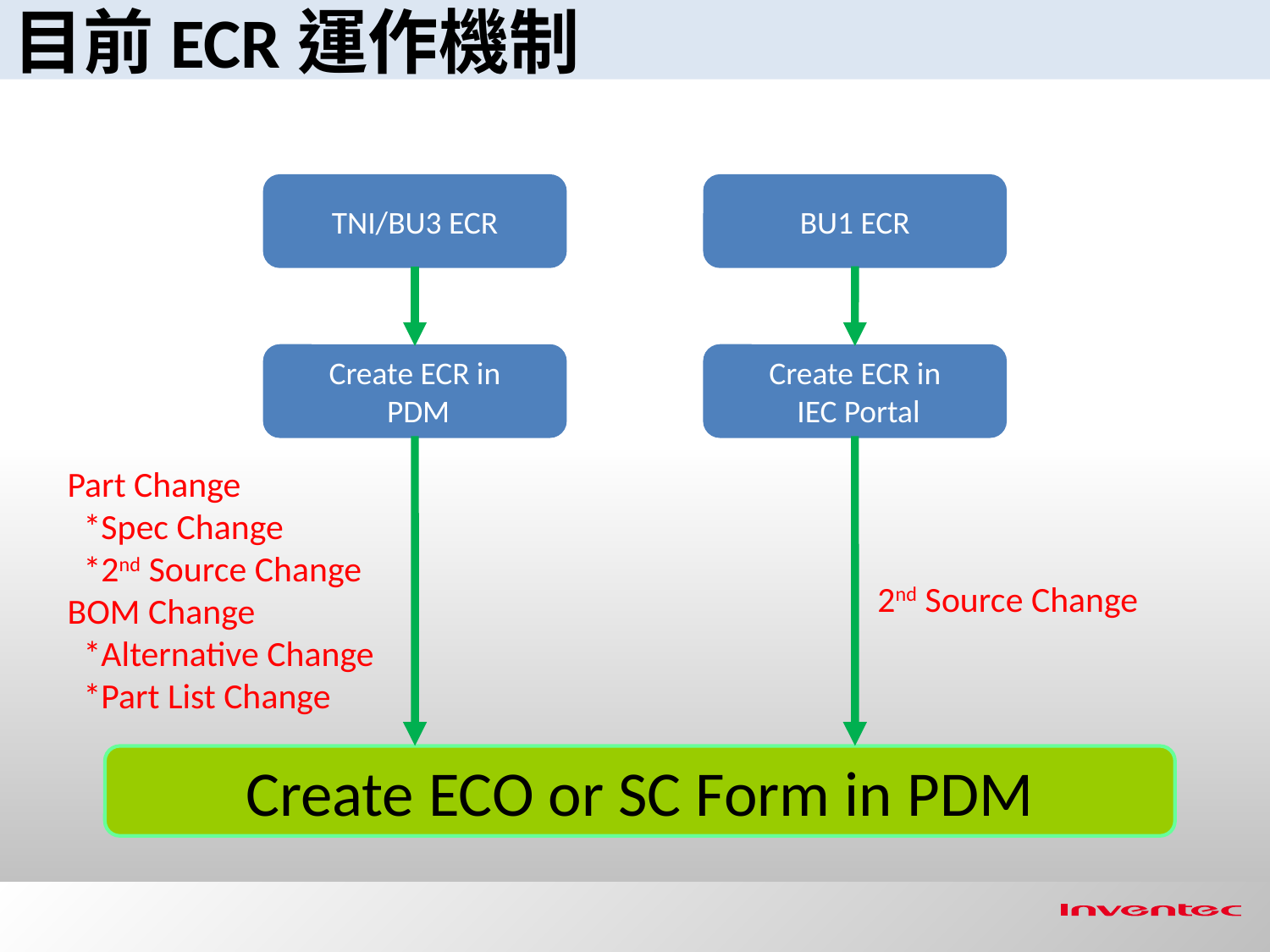

目前ECR運作機制
TNI/BU3 ECR
BU1 ECR
Create ECR in
 PDM
Create ECR in
 IEC Portal
Part Change
  *Spec Change
  *2nd Source Change
BOM Change
  *Alternative Change
  *Part List Change
2nd Source Change
Create ECO or SC Form in PDM